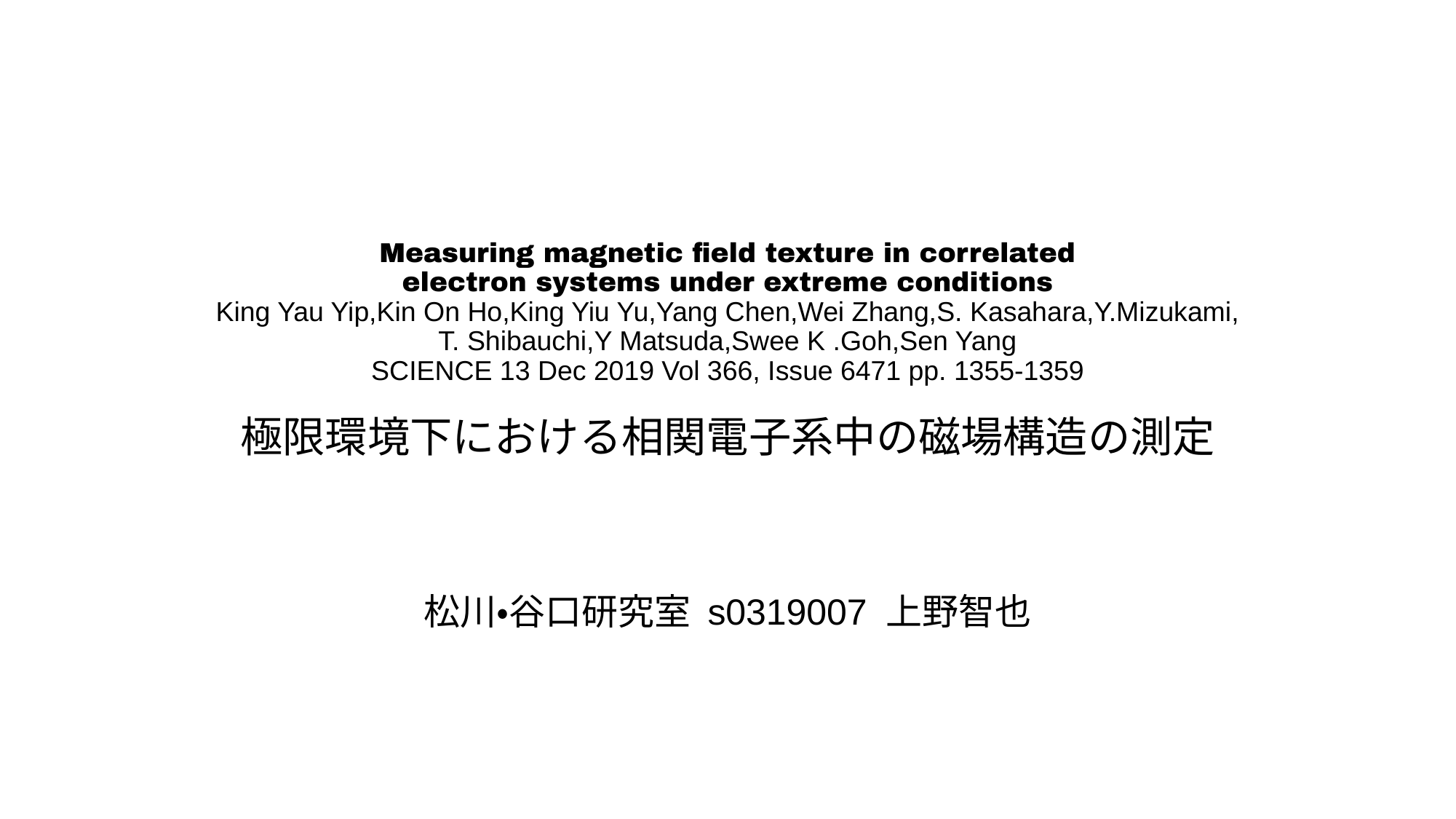

# Measuring magnetic field texture in correlated electron systems under extreme conditions King Yau Yip,Kin On Ho,King Yiu Yu,Yang Chen,Wei Zhang,S. Kasahara,Y.Mizukami, T. Shibauchi,Y Matsuda,Swee K .Goh,Sen Yang SCIENCE 13 Dec 2019 Vol 366, Issue 6471 pp. 1355-1359 極限環境下における相関電子系中の磁場構造の測定
松川・谷口研究室 s0319007 上野智也